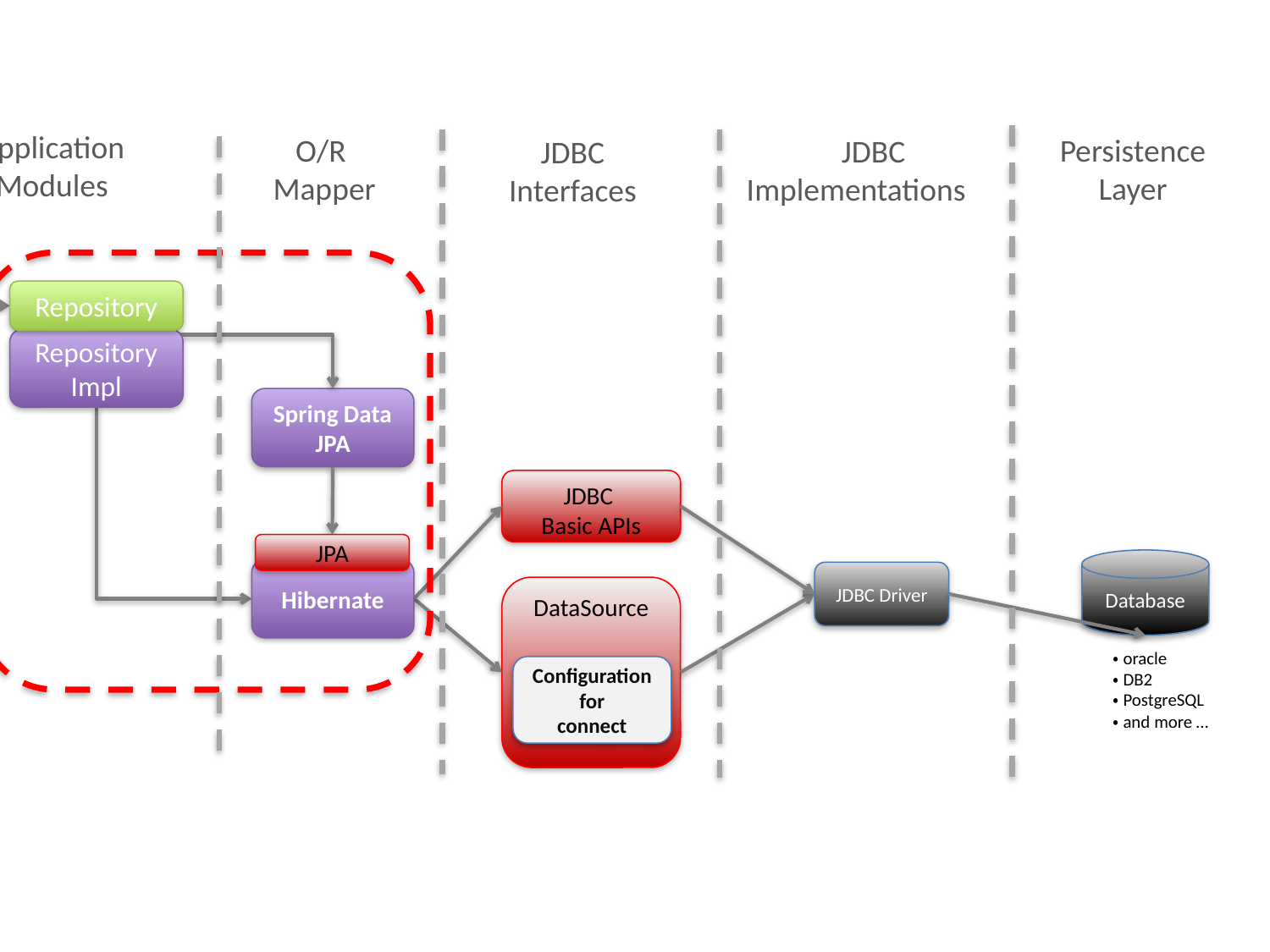

Application
Modules
O/R
Mapper
Persistence
Layer
JDBC
Implementations
JDBC
Interfaces

Repository
Repository
Impl
Spring Data
JPA
Service
JDBC
Basic APIs
JPA
Database
Hibernate
JDBC Driver
DataSource
・oracle
・DB2
・PostgreSQL
・and more …
Configuration
for
connect